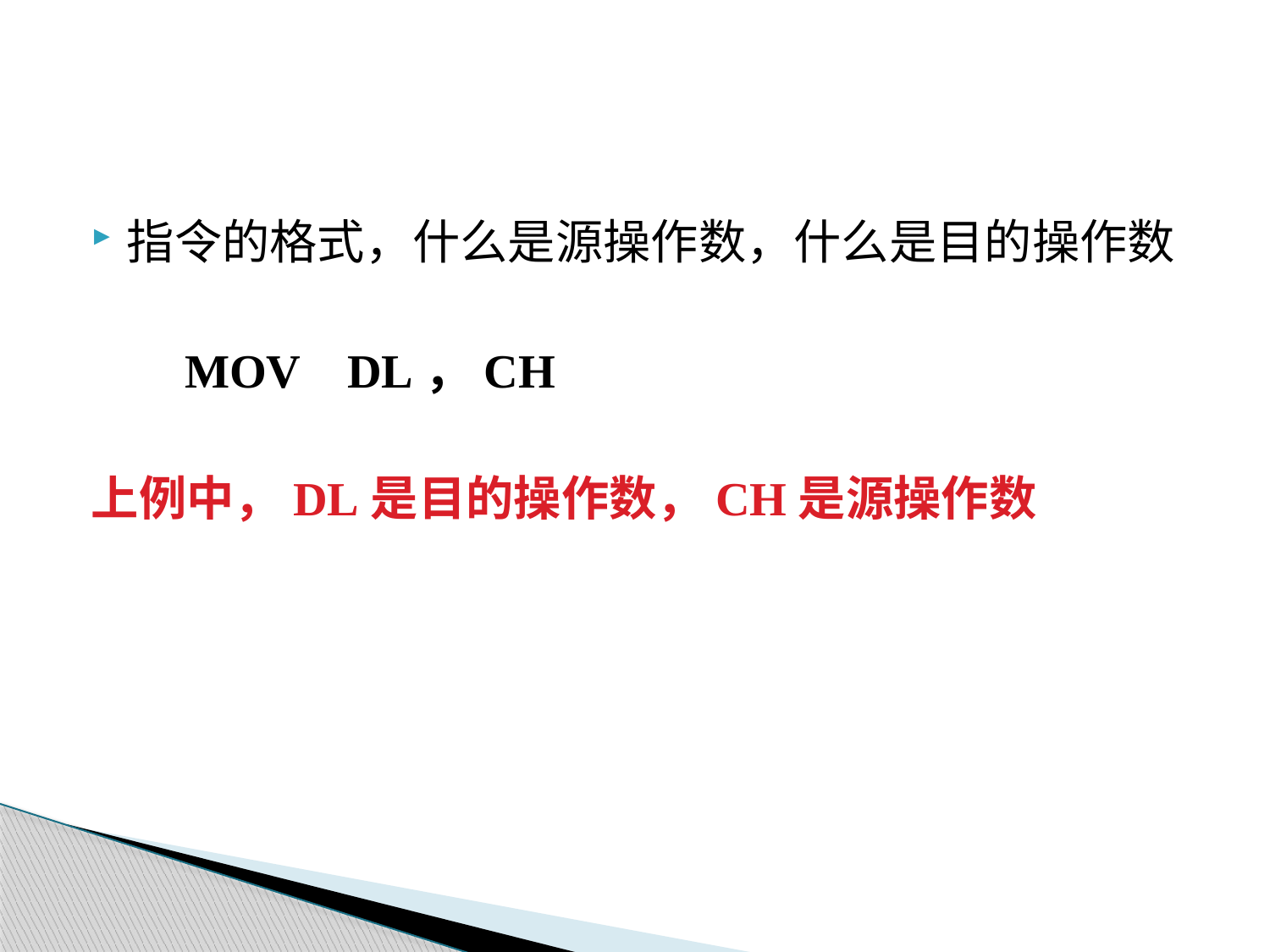

指令的格式，什么是源操作数，什么是目的操作数

       MOV    DL，CH

上例中，DL是目的操作数，CH是源操作数